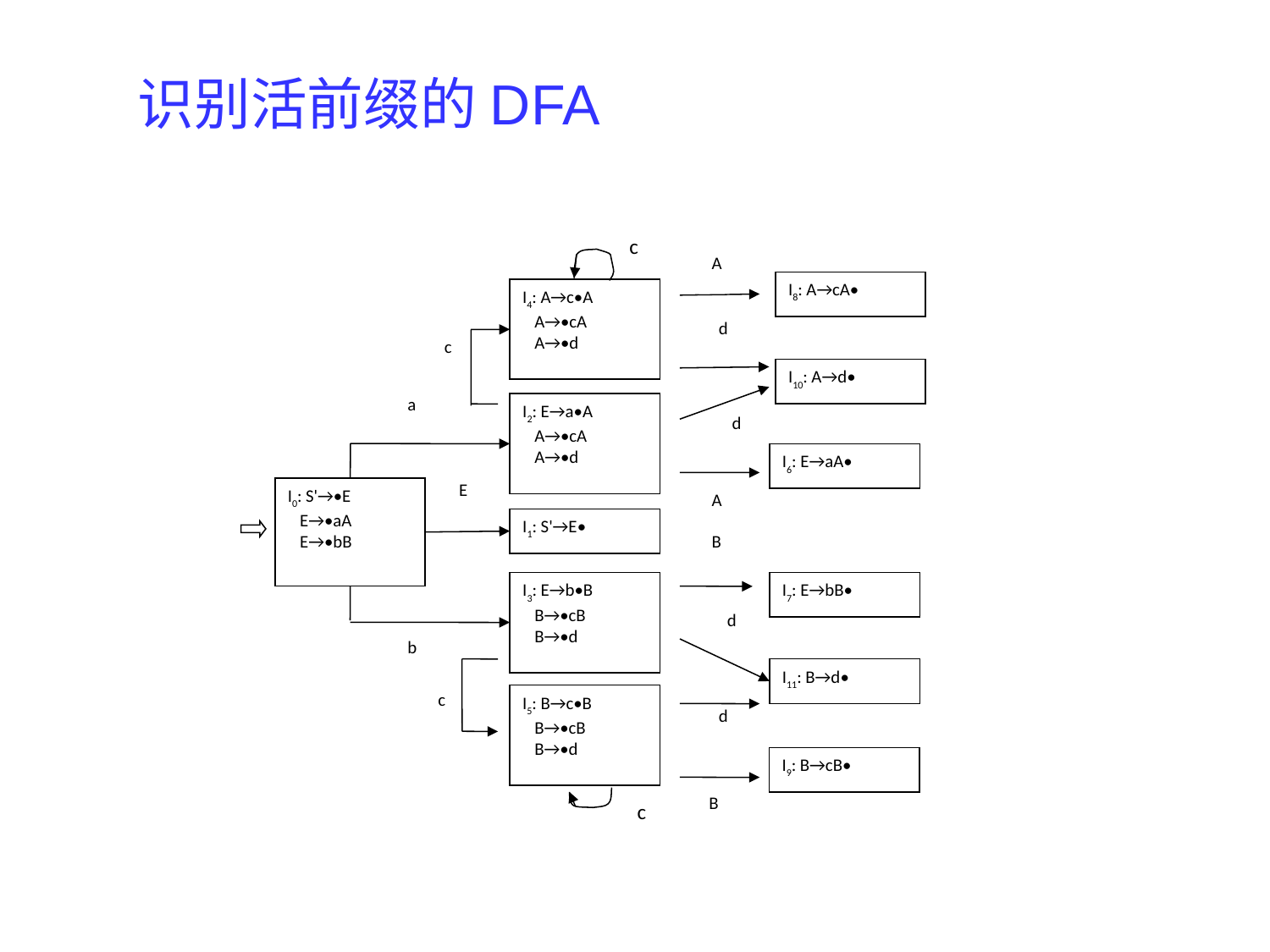

# 识别活前缀的DFA

c
A

I8: A→cA•

I4: A→c•A
   A→•cA
   A→•d

d
c

I10: A→d•

a

I2: E→a•A
   A→•cA
   A→•d

d

I6: E→aA•

E

I0: S'→•E
   E→•aA
   E→•bB
A
I1: S'→E•

B

I3: E→b•B
   B→•cB
   B→•d
I7: E→bB•

d

b

I11: B→d•

c
I5: B→c•B
   B→•cB
   B→•d
d

I9: B→cB•

B

c
67